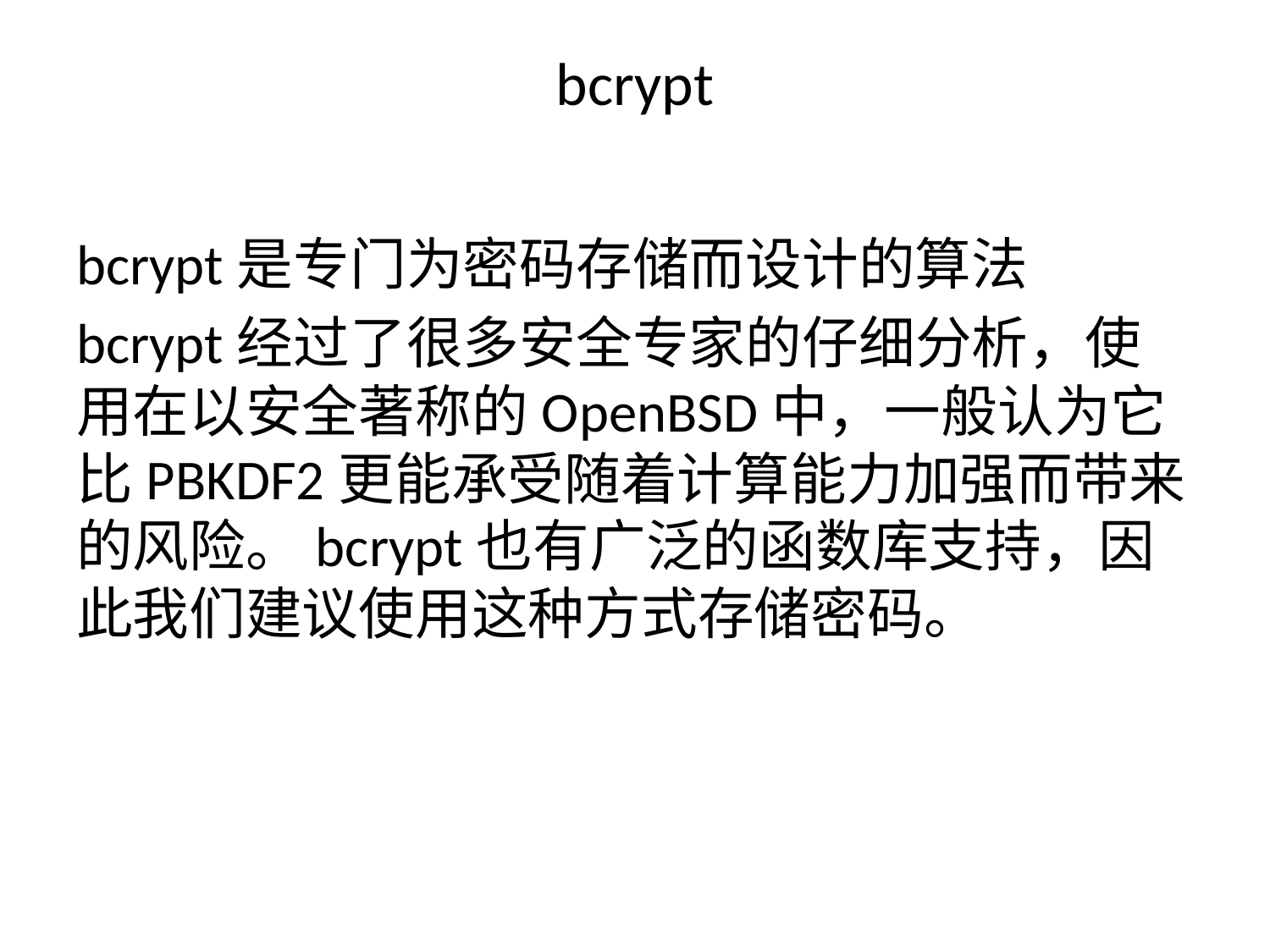

# bcrypt
bcrypt是专门为密码存储而设计的算法
bcrypt经过了很多安全专家的仔细分析，使用在以安全著称的OpenBSD中，一般认为它比PBKDF2更能承受随着计算能力加强而带来的风险。bcrypt也有广泛的函数库支持，因此我们建议使用这种方式存储密码。